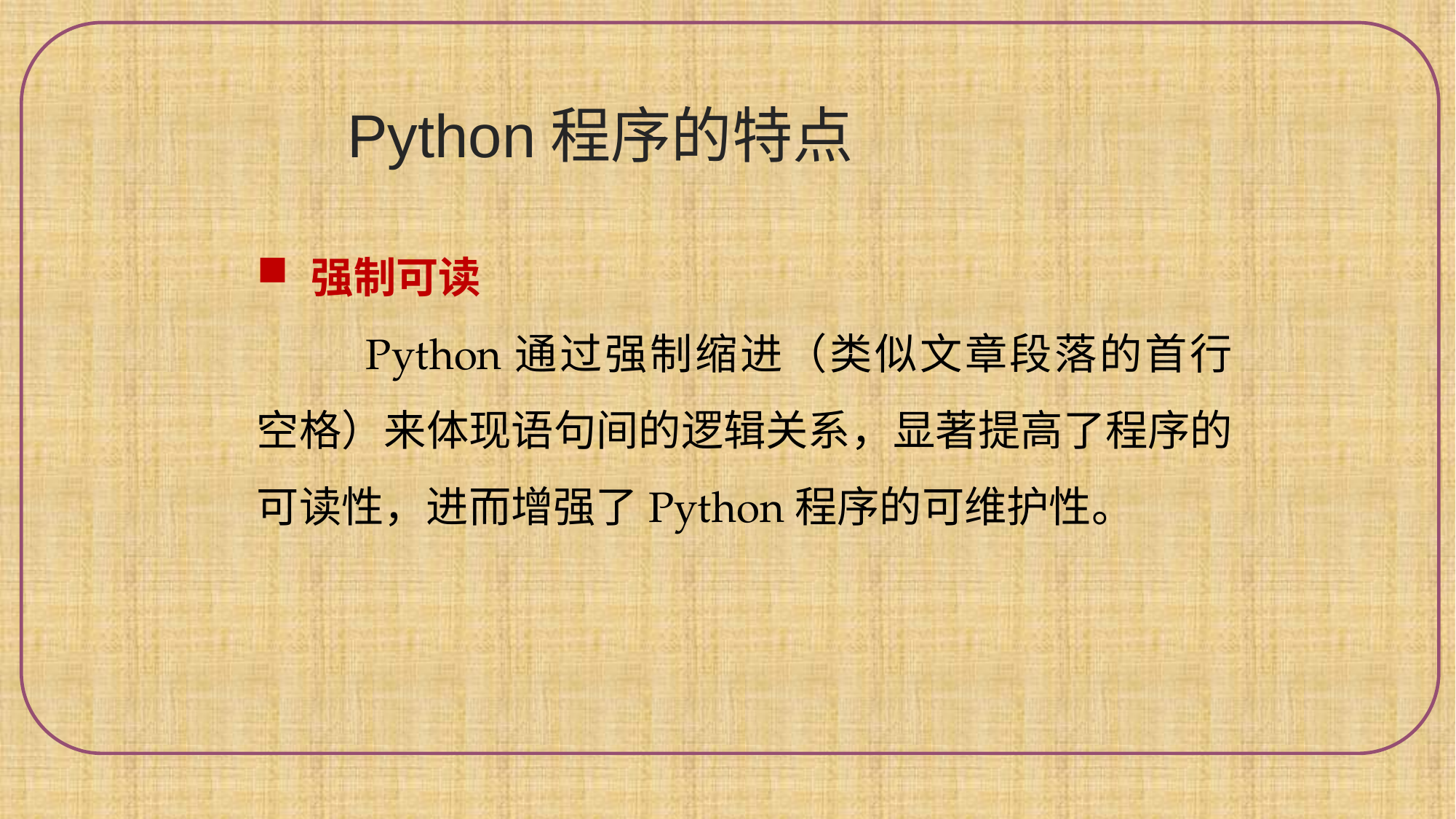

Python程序的特点
强制可读
	Python通过强制缩进（类似文章段落的首行空格）来体现语句间的逻辑关系，显著提高了程序的可读性，进而增强了Python程序的可维护性。